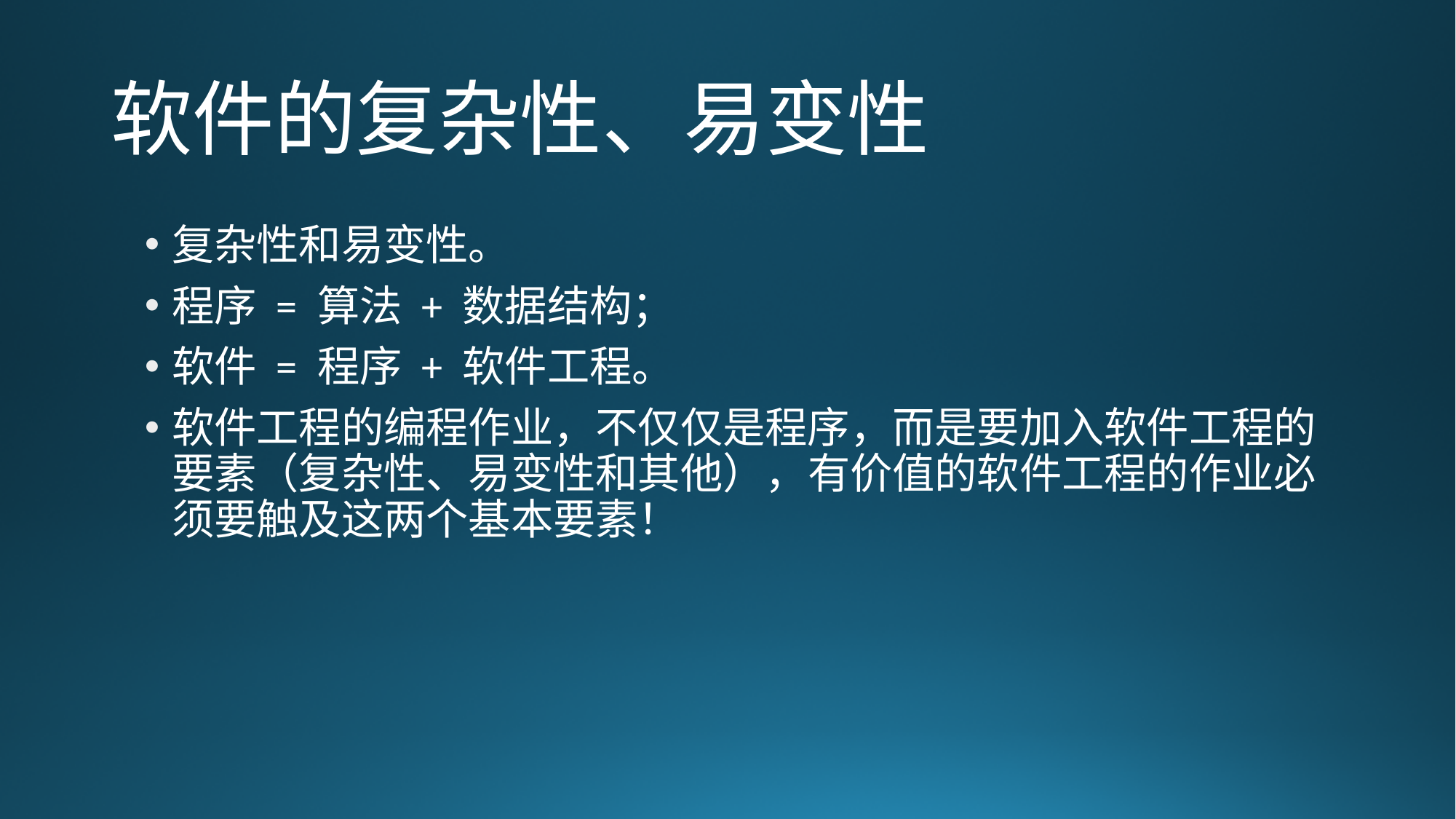

# 软件的复杂性、易变性
复杂性和易变性。
程序 = 算法 + 数据结构；
软件 = 程序 + 软件工程。
软件工程的编程作业，不仅仅是程序，而是要加入软件工程的要素（复杂性、易变性和其他），有价值的软件工程的作业必须要触及这两个基本要素！